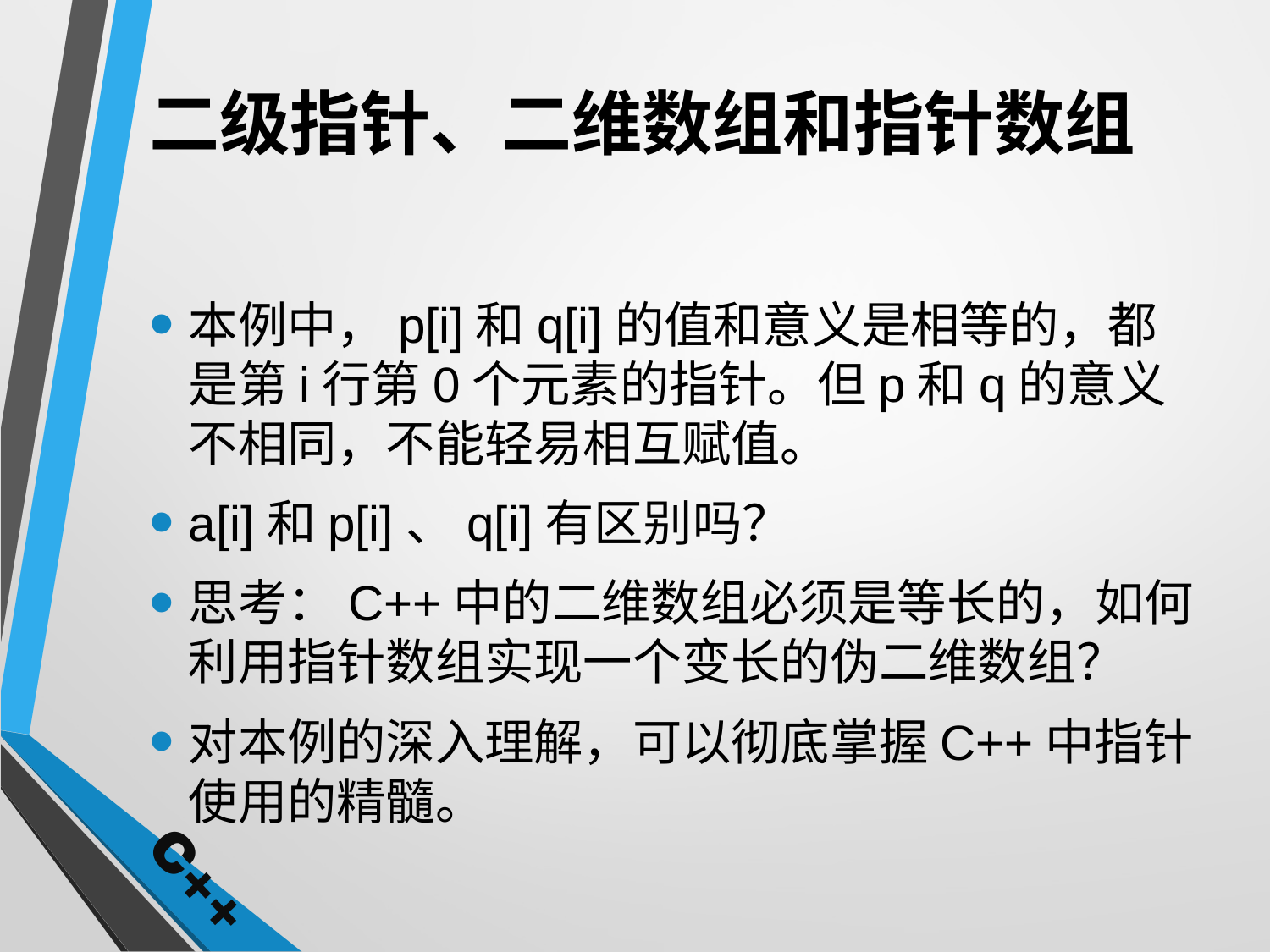

# 二级指针、二维数组和指针数组
本例中，p[i]和q[i]的值和意义是相等的，都是第i行第0个元素的指针。但p和q的意义不相同，不能轻易相互赋值。
a[i]和p[i]、q[i]有区别吗？
思考：C++中的二维数组必须是等长的，如何利用指针数组实现一个变长的伪二维数组？
对本例的深入理解，可以彻底掌握C++中指针使用的精髓。